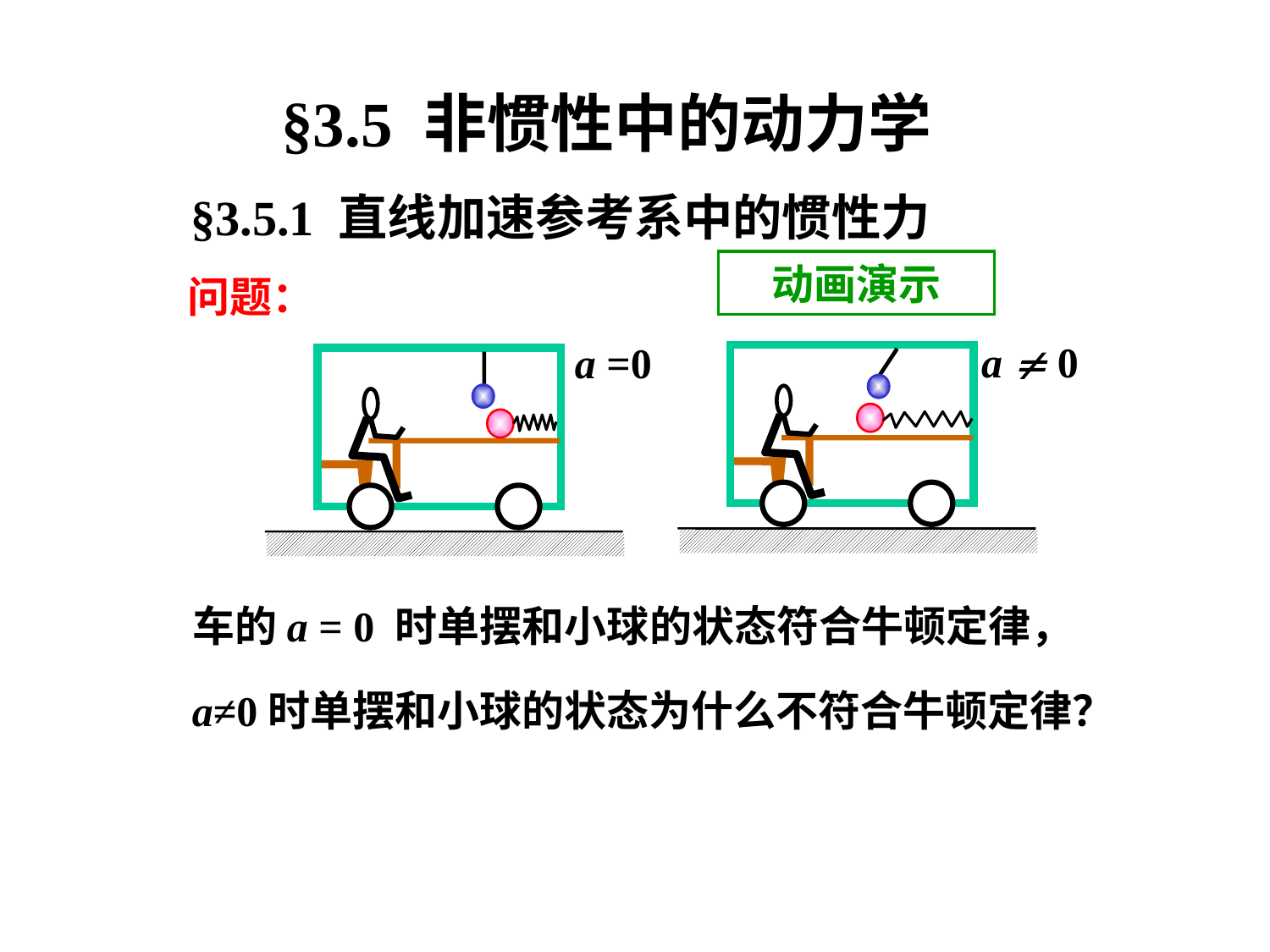

§3.5 非惯性中的动力学
§3.5.1 直线加速参考系中的惯性力
动画演示
问题：
a ≠ 0

a =0

车的a = 0 时单摆和小球的状态符合牛顿定律，
a≠0时单摆和小球的状态为什么不符合牛顿定律？